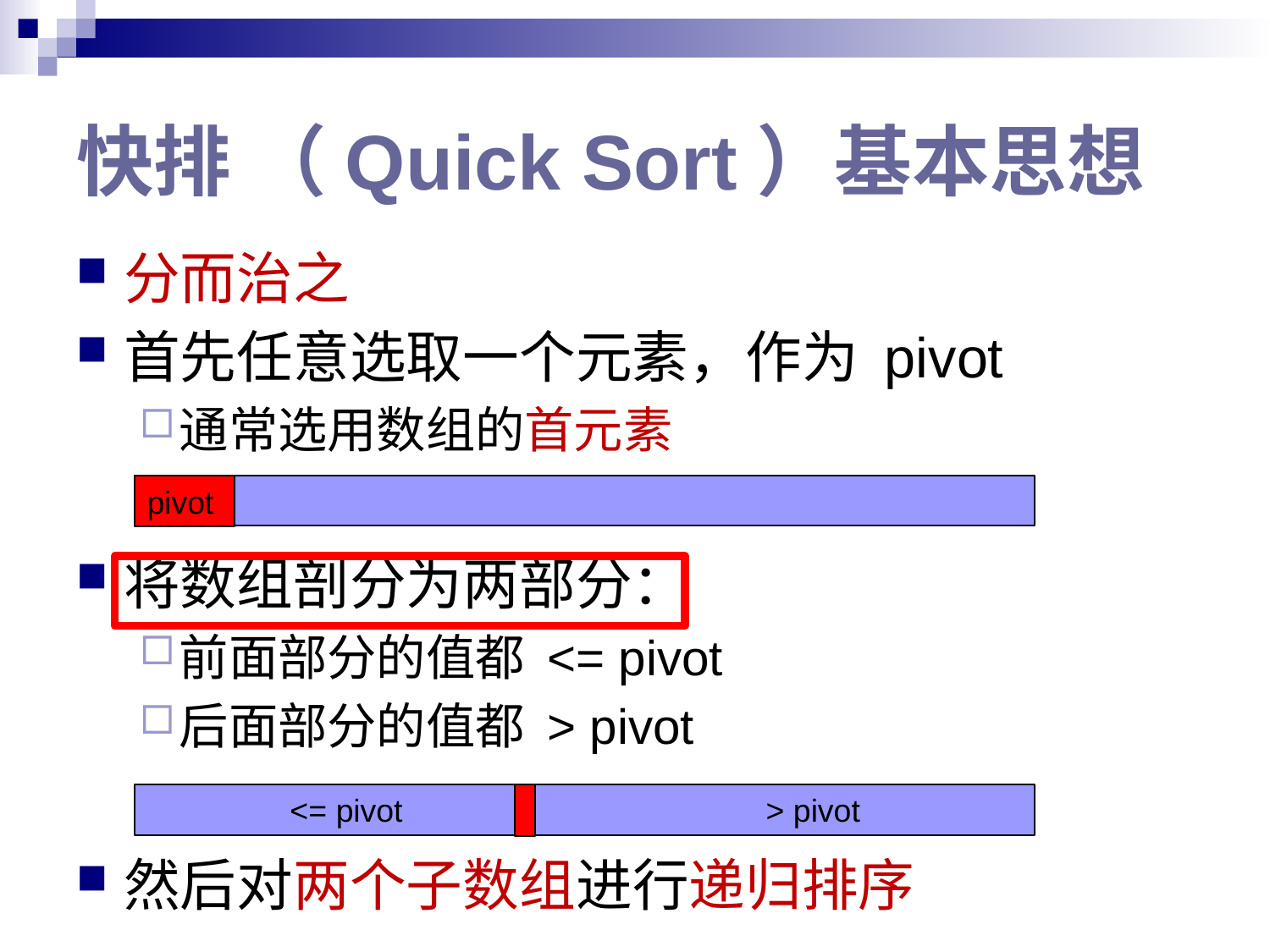

# 快排 （Quick Sort）基本思想
分而治之
首先任意选取一个元素，作为 pivot
通常选用数组的首元素

将数组剖分为两部分：
前面部分的值都 <= pivot
后面部分的值都 > pivot

然后对两个子数组进行递归排序
pivot

                <= pivot                                         > pivot